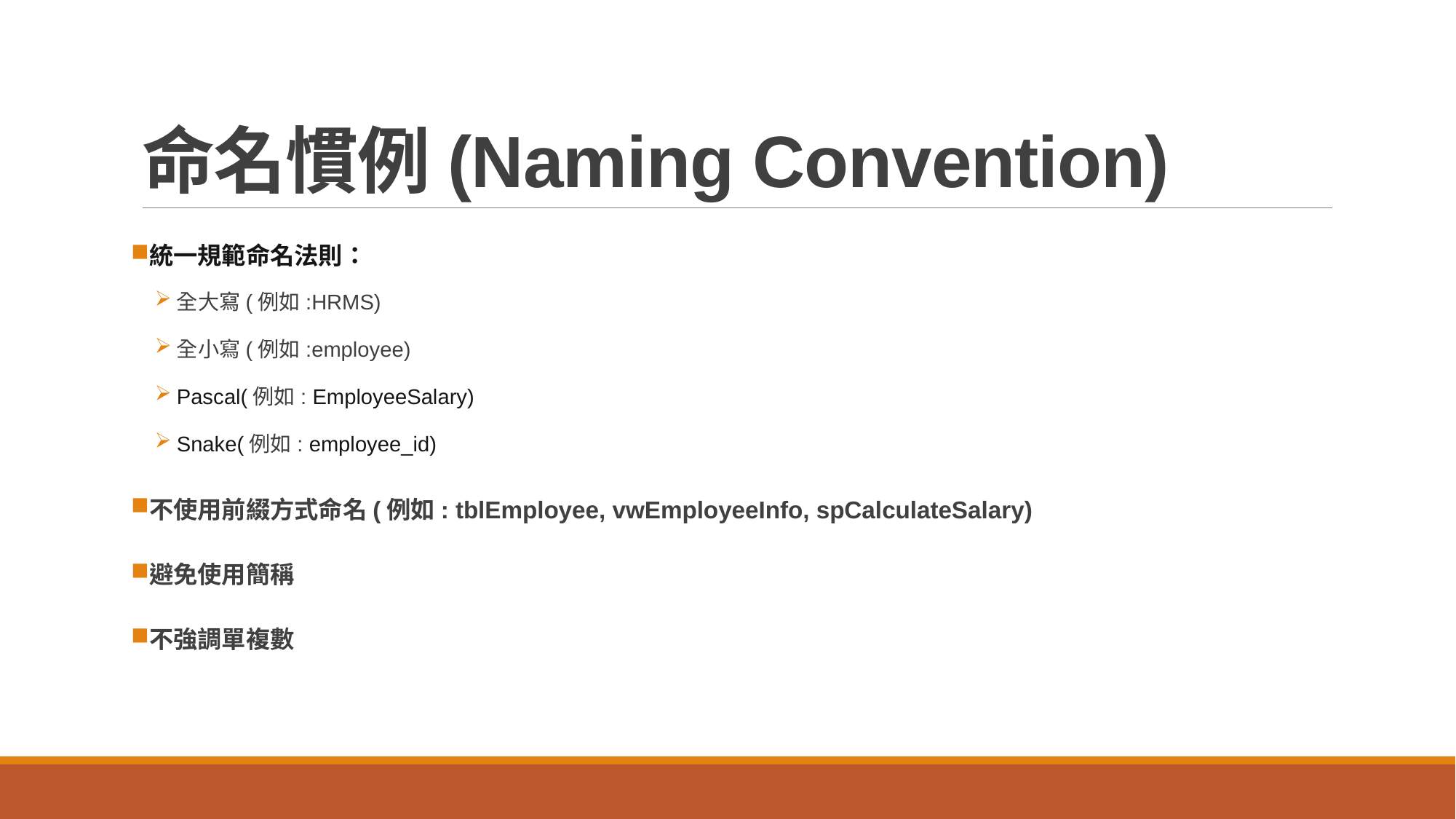

# 命名慣例(Naming Convention)
統一規範命名法則：
全大寫(例如:HRMS)
全小寫(例如:employee)
Pascal(例如: EmployeeSalary)
Snake(例如: employee_id)
不使用前綴方式命名(例如: tblEmployee, vwEmployeeInfo, spCalculateSalary)
避免使用簡稱
不強調單複數